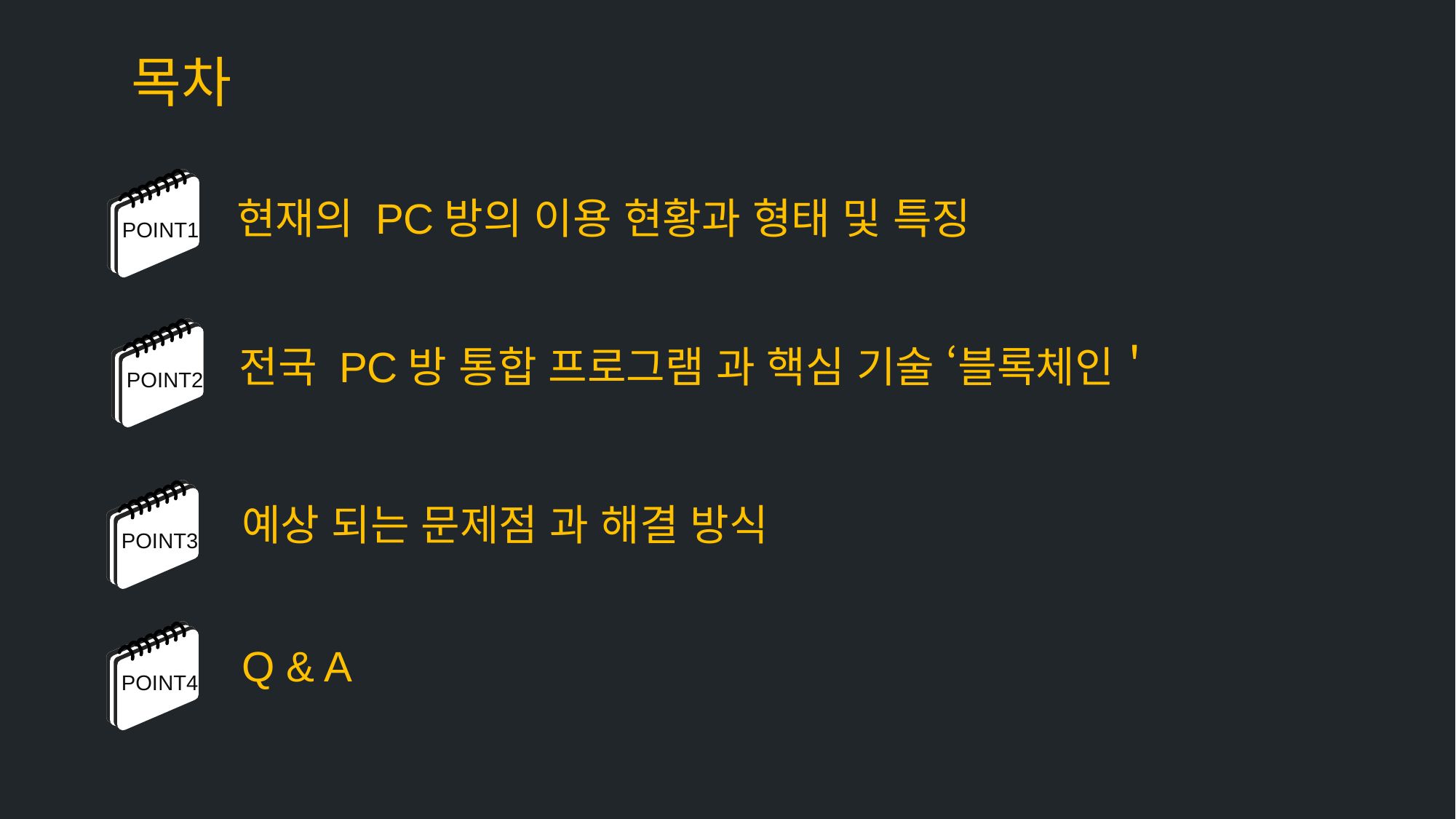

목차

현재의 PC방의 이용 현황과 형태 및 특징
POINT1

전국 PC방 통합 프로그램 과 핵심 기술 ‘블록체인＇
POINT2

예상 되는 문제점 과 해결 방식
POINT3

Q & A
POINT4